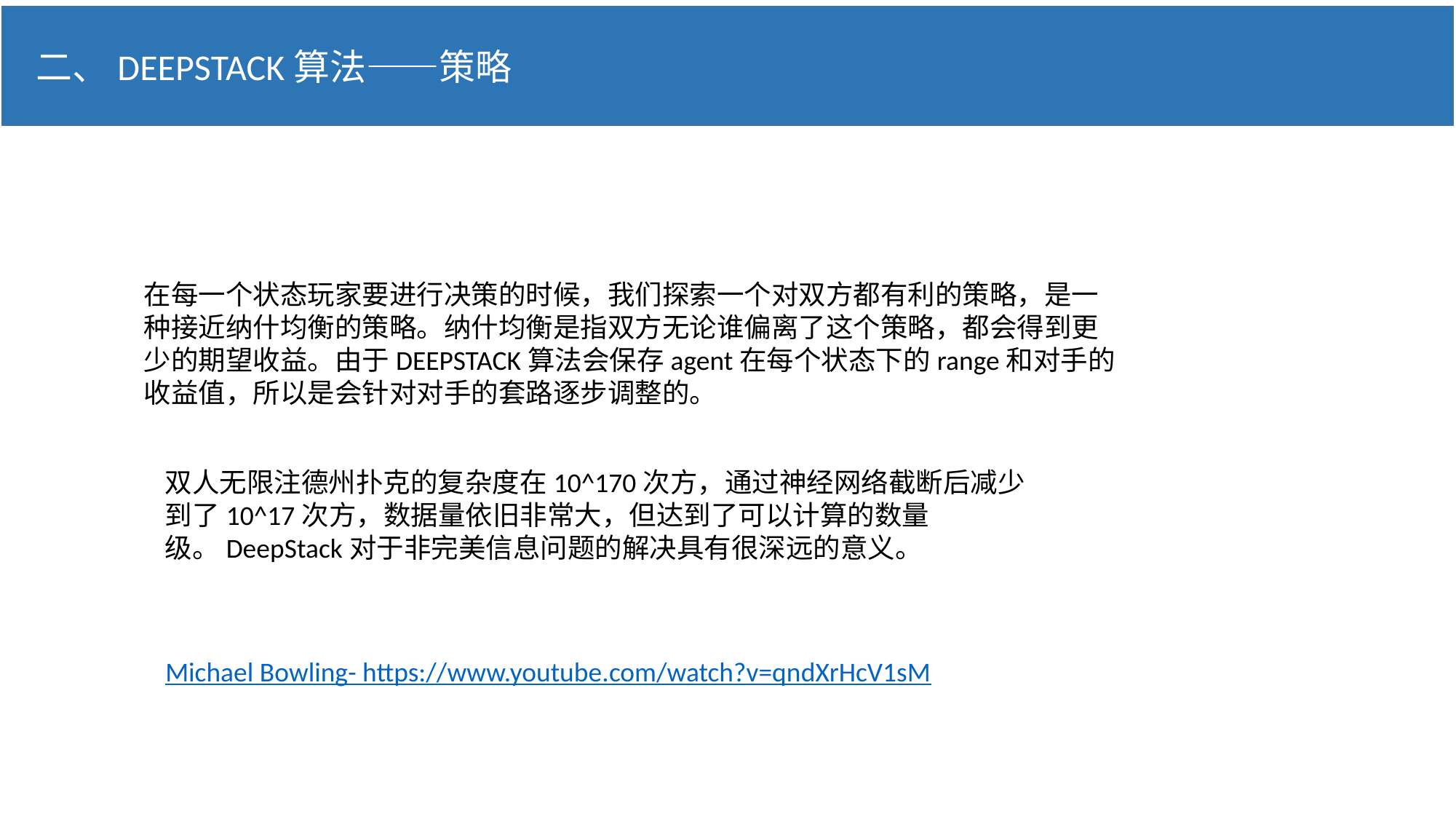

二、DEEPSTACK算法——策略
在每一个状态玩家要进行决策的时候，我们探索一个对双方都有利的策略，是一种接近纳什均衡的策略。纳什均衡是指双方无论谁偏离了这个策略，都会得到更少的期望收益。由于DEEPSTACK算法会保存agent在每个状态下的range和对手的收益值，所以是会针对对手的套路逐步调整的。
双人无限注德州扑克的复杂度在10^170次方，通过神经网络截断后减少到了10^17次方，数据量依旧非常大，但达到了可以计算的数量级。DeepStack对于非完美信息问题的解决具有很深远的意义。
Michael Bowling- https://www.youtube.com/watch?v=qndXrHcV1sM